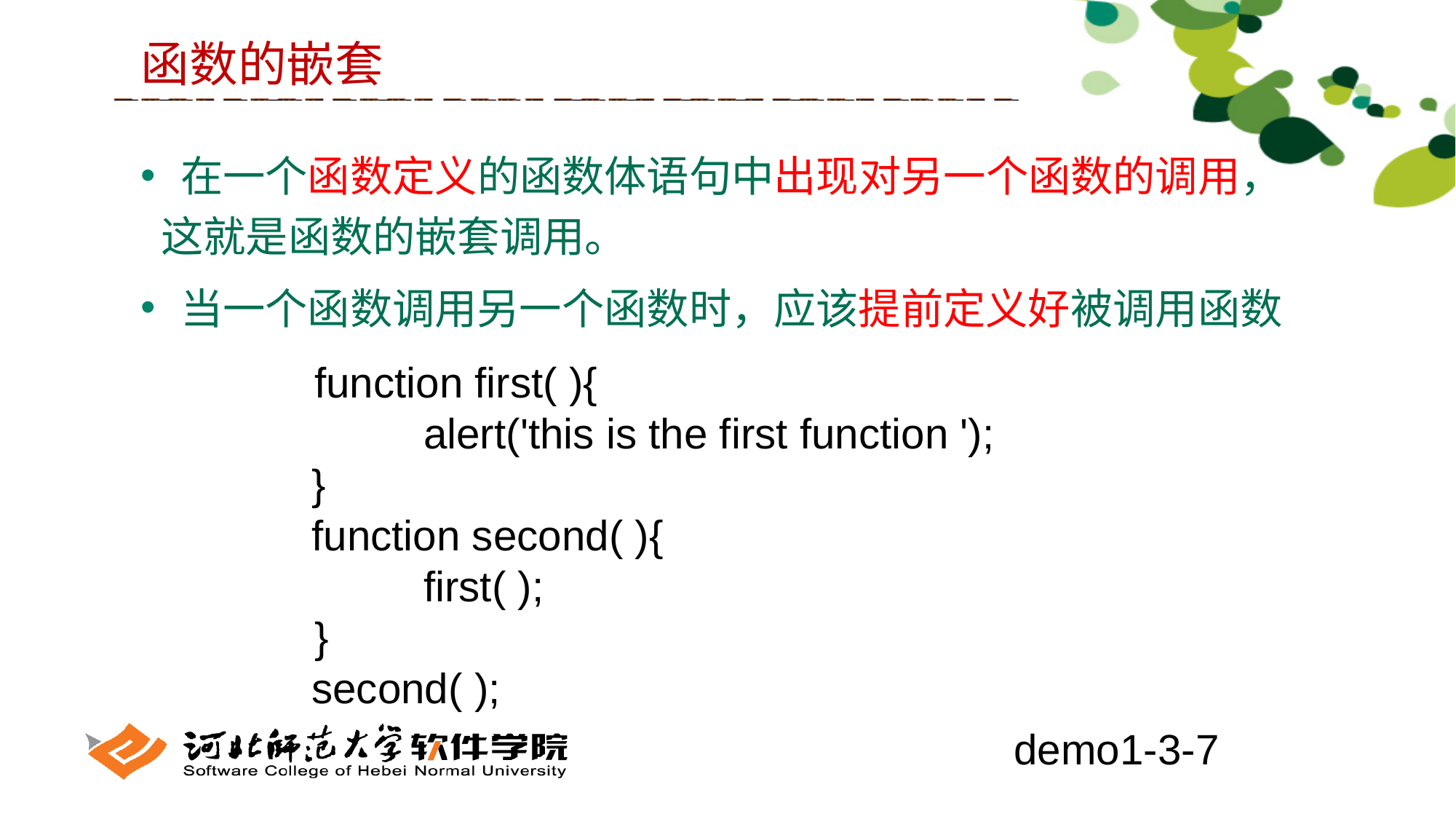

函数的嵌套
 在一个函数定义的函数体语句中出现对另一个函数的调用，这就是函数的嵌套调用。
 当一个函数调用另一个函数时，应该提前定义好被调用函数

	function first( ){
              	alert('this is the first function ');
         }
         function second( ){
		first( );
	}
         second( );
demo1-3-7